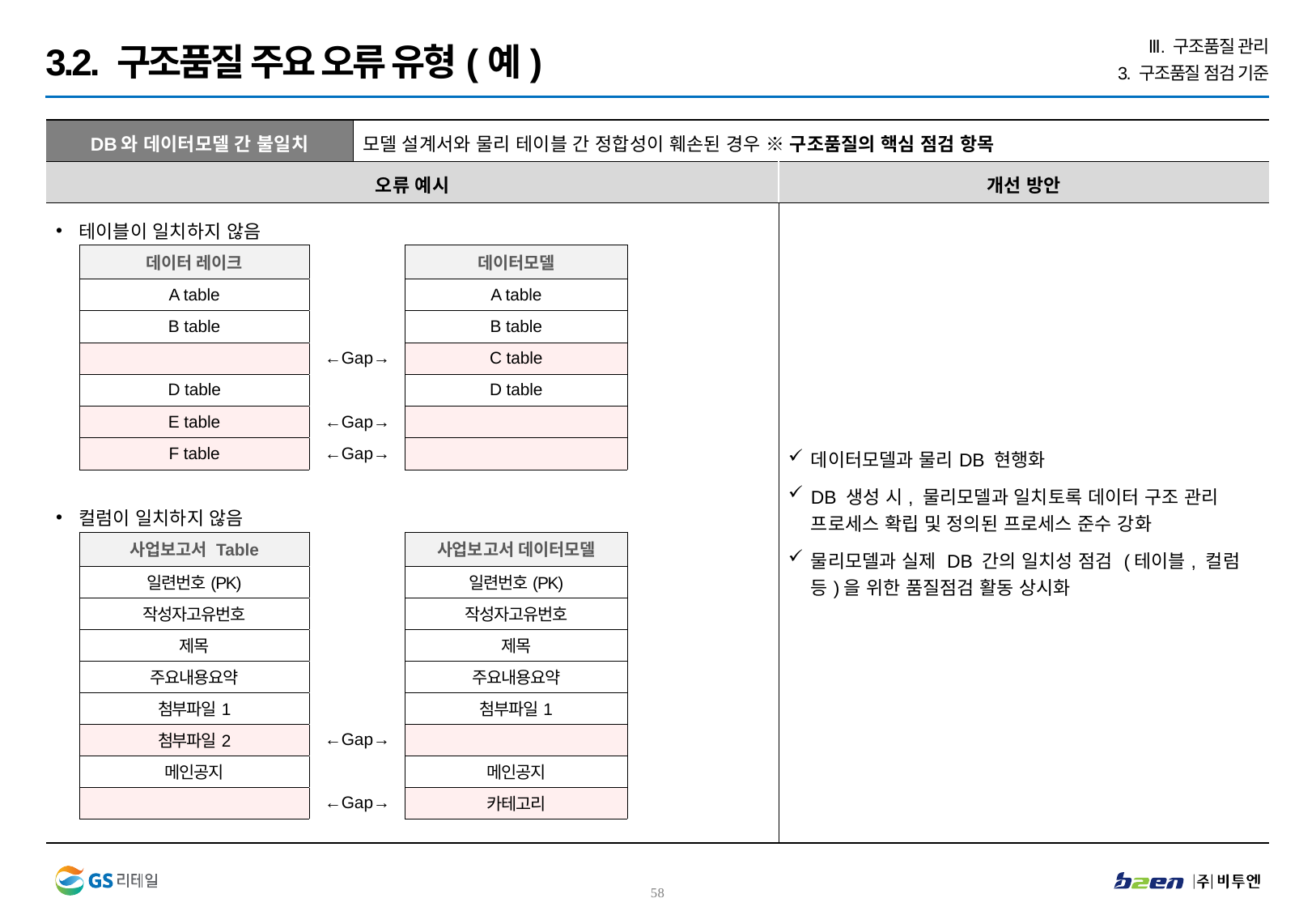

Ⅲ. 구조품질 관리
3. 구조품질 점검 기준
3.2. 구조품질 주요 오류 유형(예)
| DB와 데이터모델 간 불일치 | 모델 설계서와 물리 테이블 간 정합성이 훼손된 경우 ※ 구조품질의 핵심 점검 항목 |  |
| --- | --- | --- |
| 오류 예시 |  | 개선 방안 |
| 테이블이 일치하지 않음 |  | 데이터모델과 물리DB 현행화 DB 생성 시, 물리모델과 일치토록 데이터 구조 관리 프로세스 확립 및 정의된 프로세스 준수 강화 물리모델과 실제 DB 간의 일치성 점검 (테이블, 컬럼 등)을 위한 품질점검 활동 상시화 |
| 컬럼이 일치하지 않음 |  |  |
| 데이터 레이크 |  | 데이터모델 |
| --- | --- | --- |
| A table |  | A table |
| B table |  | B table |
|  | ←Gap→ | C table |
| D table |  | D table |
| E table | ←Gap→ |  |
| F table | ←Gap→ |  |
| 사업보고서 Table |  | 사업보고서 데이터모델 |
| --- | --- | --- |
| 일련번호(PK) |  | 일련번호(PK) |
| 작성자고유번호 |  | 작성자고유번호 |
| 제목 |  | 제목 |
| 주요내용요약 |  | 주요내용요약 |
| 첨부파일1 |  | 첨부파일1 |
| 첨부파일2 | ←Gap→ |  |
| 메인공지 |  | 메인공지 |
|  | ←Gap→ | 카테고리 |
58